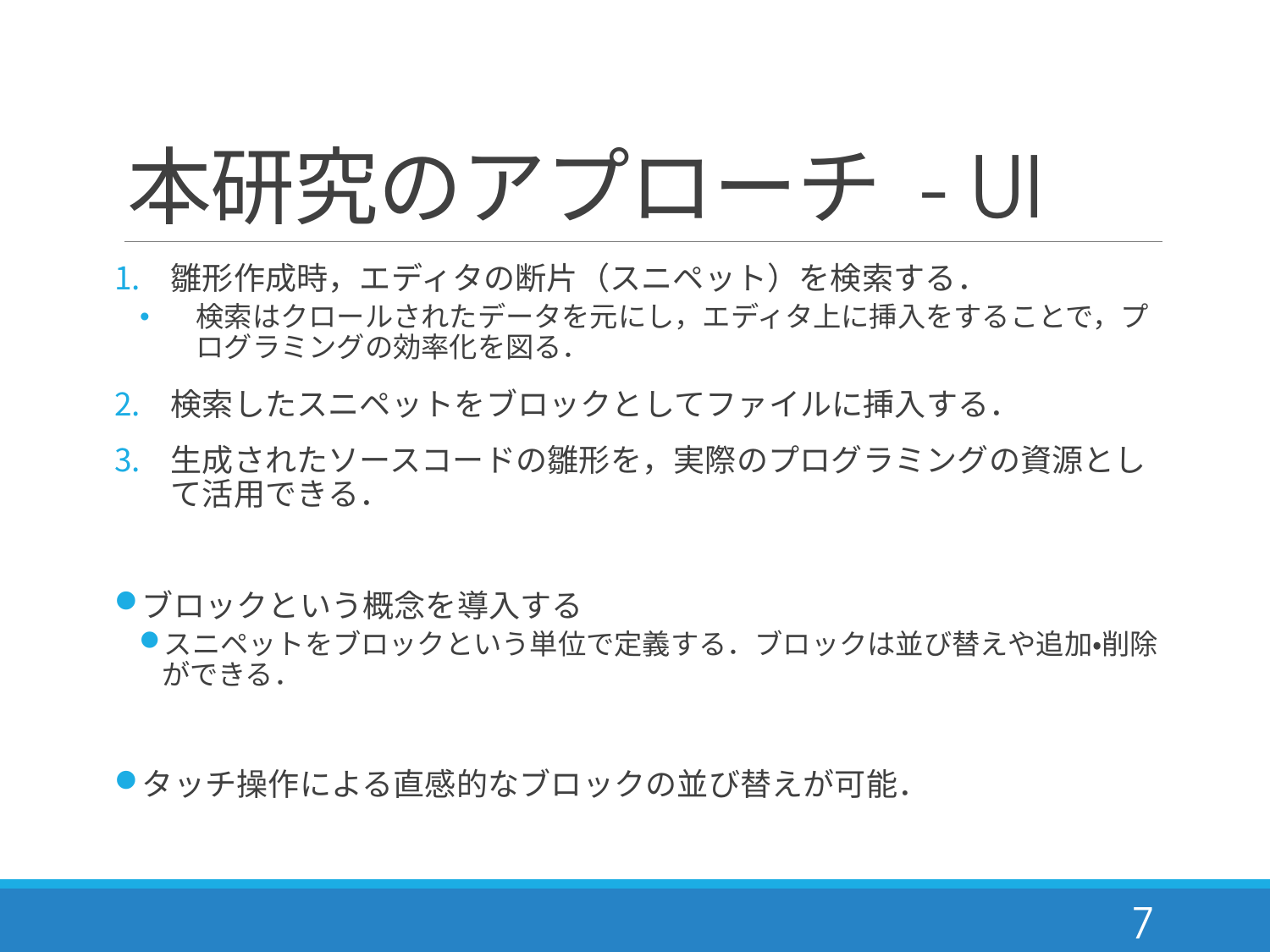

# 本研究のアプローチ - UI
雛形作成時，エディタの断片（スニペット）を検索する．
検索はクロールされたデータを元にし，エディタ上に挿入をすることで，プログラミングの効率化を図る．
検索したスニペットをブロックとしてファイルに挿入する．
生成されたソースコードの雛形を，実際のプログラミングの資源として活用できる．

ブロックという概念を導入する
スニペットをブロックという単位で定義する．ブロックは並び替えや追加・削除ができる．

タッチ操作による直感的なブロックの並び替えが可能．
7